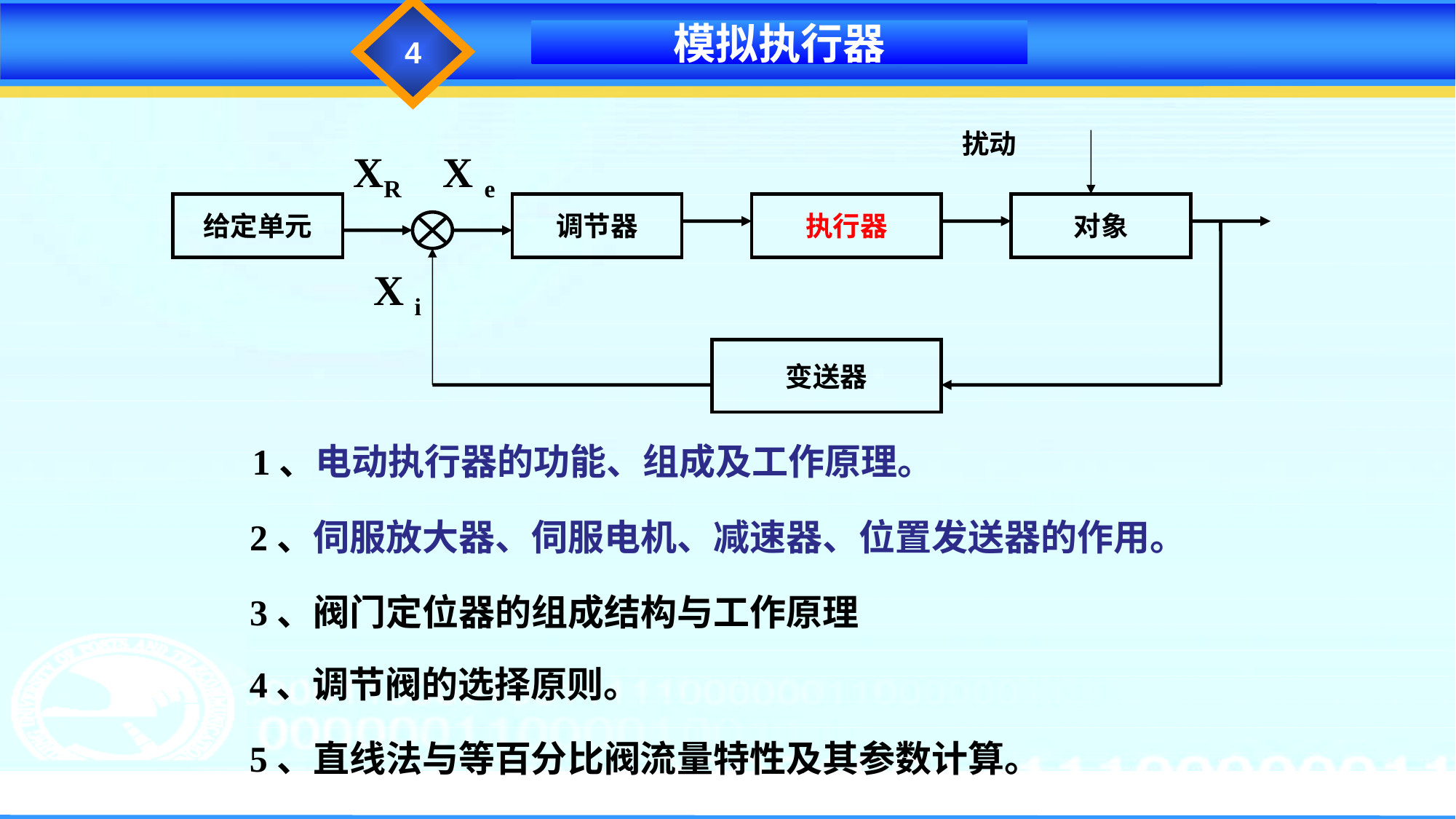

4
模拟执行器
扰动

XR
X e
给定单元
调节器
执行器
对象

X i
变送器

1、电动执行器的功能、组成及工作原理。
2、伺服放大器、伺服电机、减速器、位置发送器的作用。
3、阀门定位器的组成结构与工作原理
4、调节阀的选择原则。
5、直线法与等百分比阀流量特性及其参数计算。